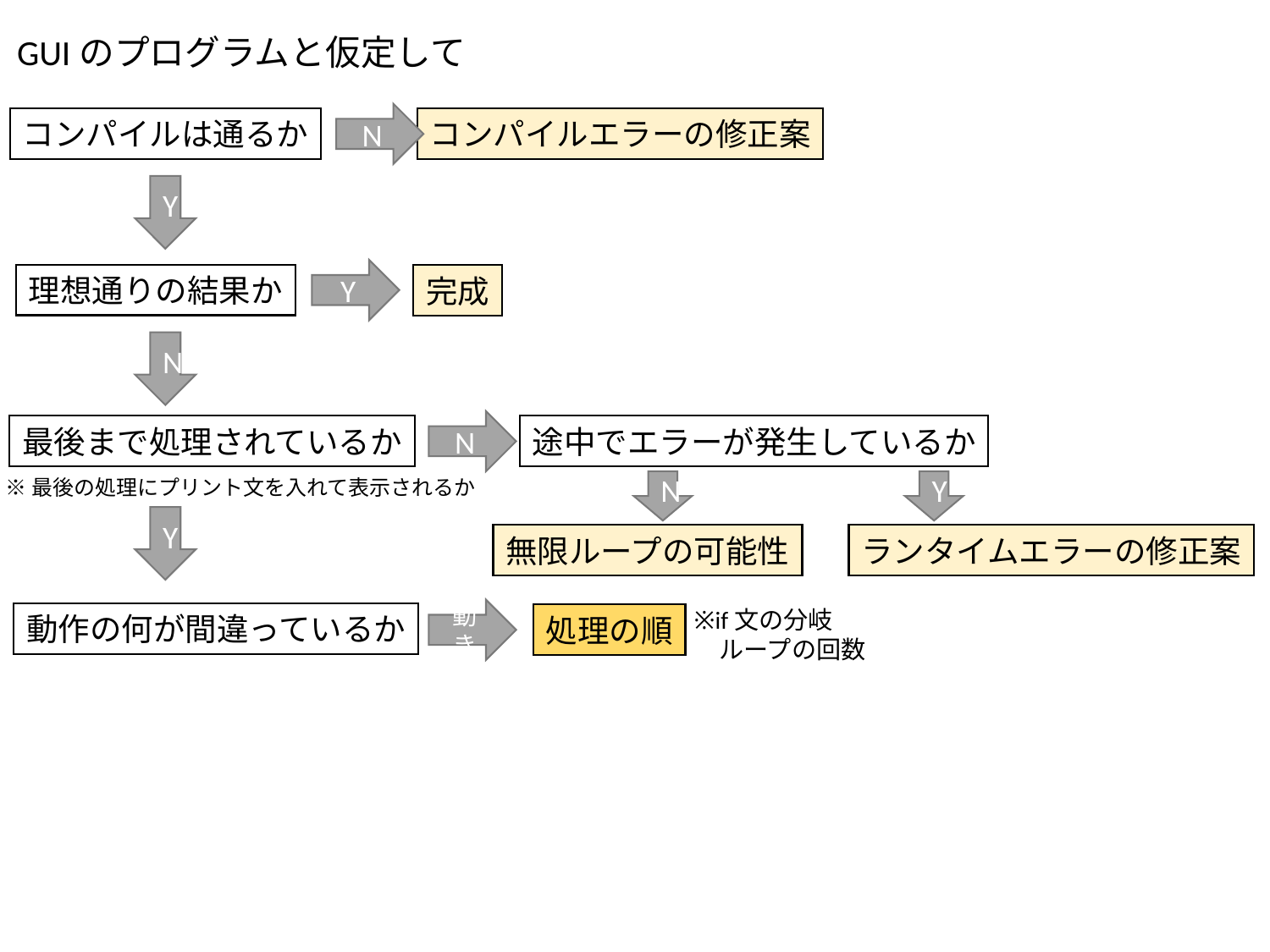

GUIのプログラムと仮定して
N
コンパイルは通るか
コンパイルエラーの修正案
Y
Y
理想通りの結果か
完成
N
Y
N
最後まで処理されているか
途中でエラーが発生しているか
※最後の処理にプリント文を入れて表示されるか
N
Y
Y
無限ループの可能性
ランタイムエラーの修正案
※if文の分岐
　ループの回数
動き
動作の何が間違っているか
処理の順